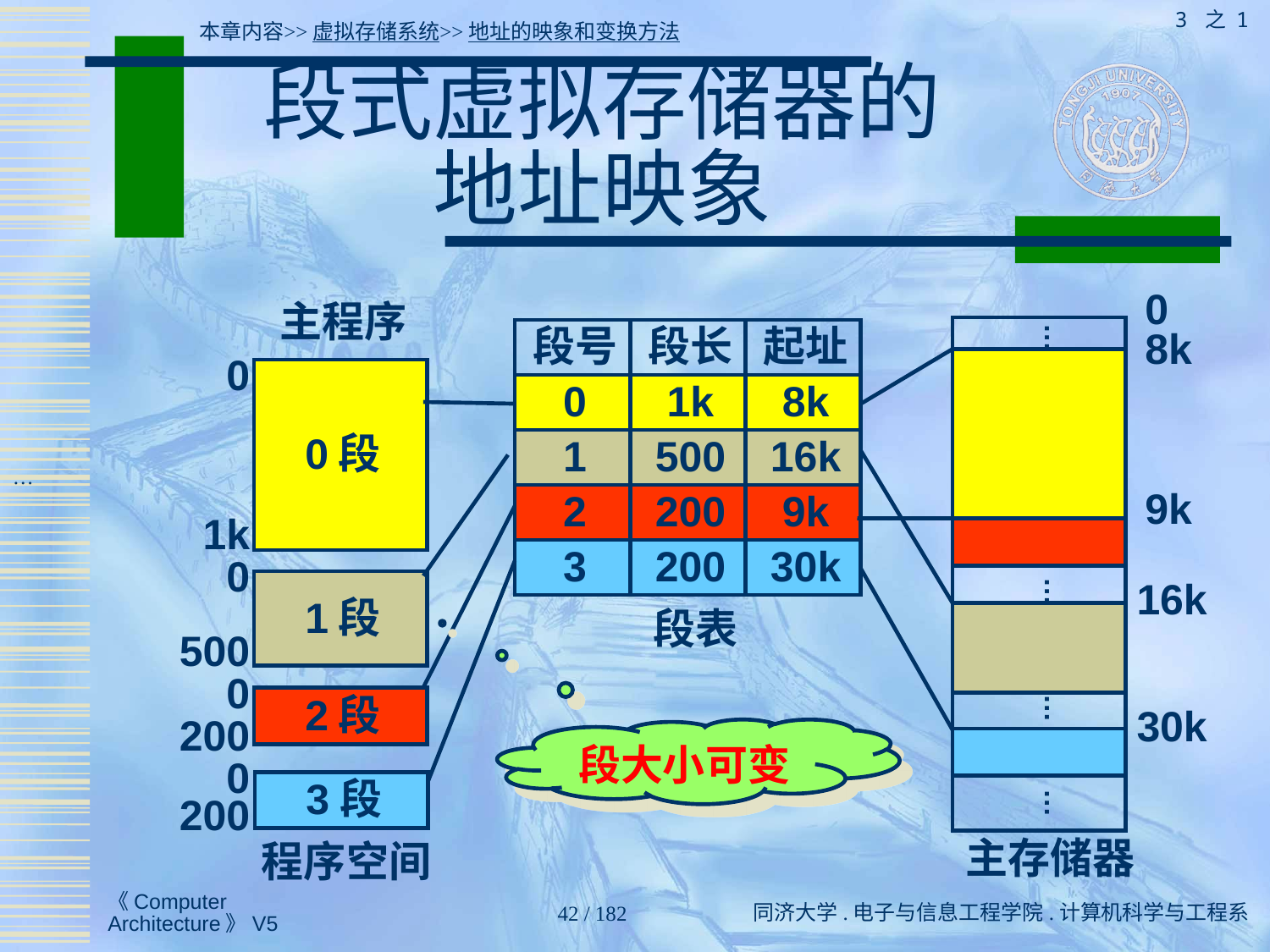

3 之 1
本章内容>>虚拟存储系统>>地址的映象和变换方法
# 段式虚拟存储器的 地址映象
0
主程序

…
段号
段长
起址
8k
0

0段
0
1k
8k

1
500
16k

…
2
200
9k
9k

1k

3
200
30k
0

1段
…
16k
段表

500
0
2段
…

30k
200
段大小可变

0
3段

…
200
程序空间
主存储器